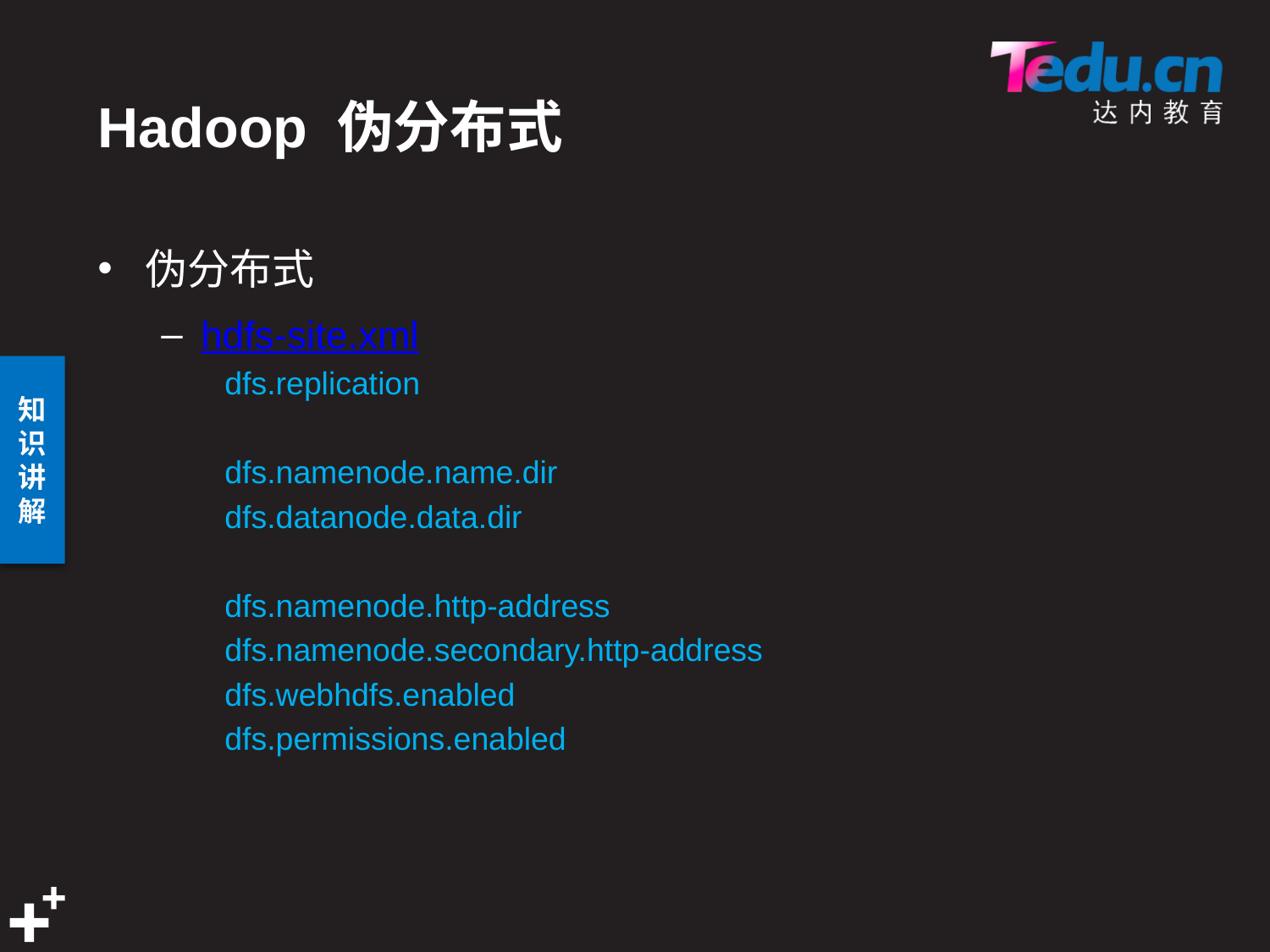

# Hadoop 伪分布式
伪分布式
hdfs-site.xml
dfs.replication

dfs.namenode.name.dir
dfs.datanode.data.dir

dfs.namenode.http-address
dfs.namenode.secondary.http-address
dfs.webhdfs.enabled
dfs.permissions.enabled